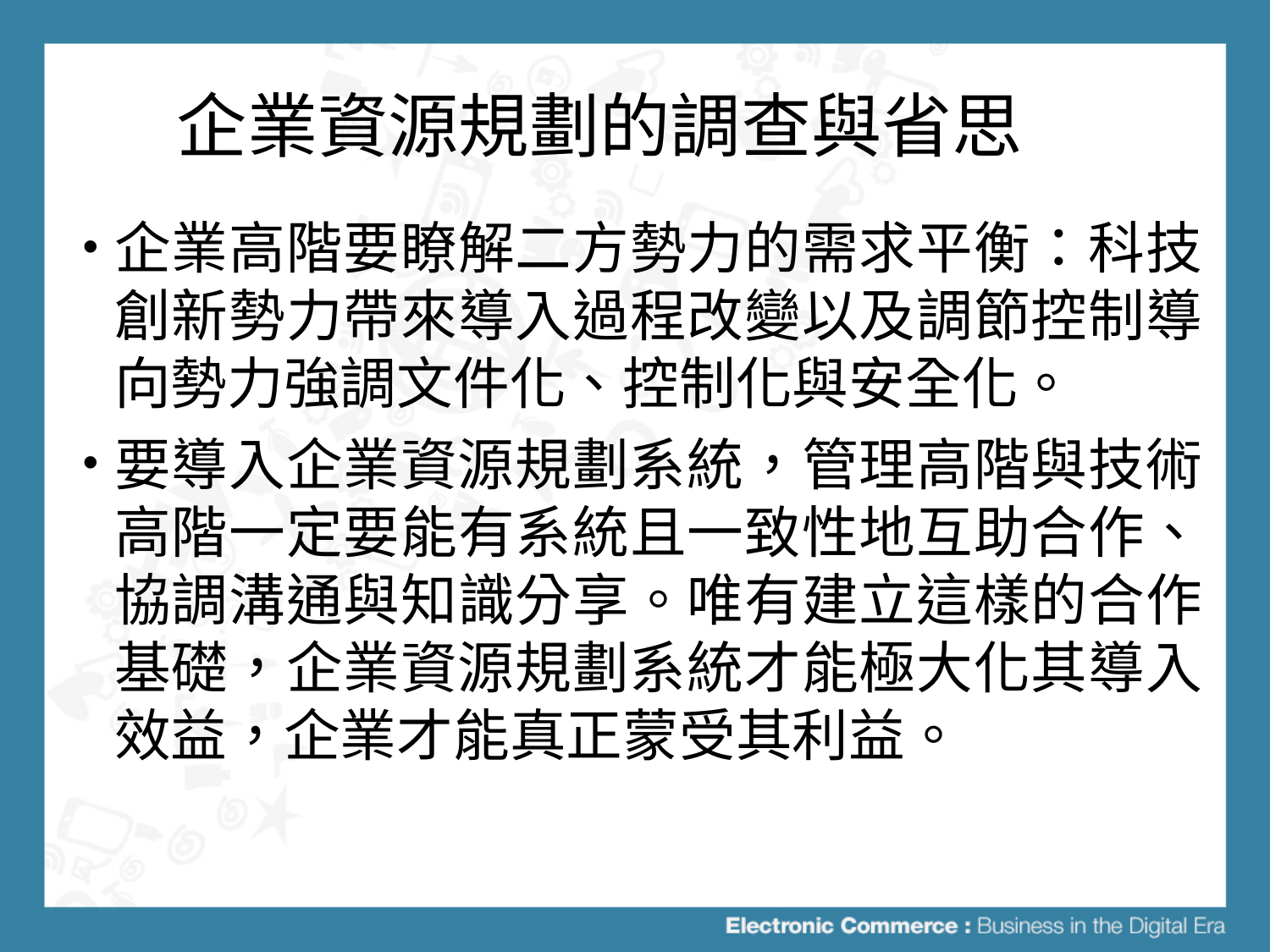

# 企業資源規劃的調查與省思
企業高階要瞭解二方勢力的需求平衡：科技創新勢力帶來導入過程改變以及調節控制導向勢力強調文件化、控制化與安全化。
要導入企業資源規劃系統，管理高階與技術高階一定要能有系統且一致性地互助合作、協調溝通與知識分享。唯有建立這樣的合作基礎，企業資源規劃系統才能極大化其導入效益，企業才能真正蒙受其利益。